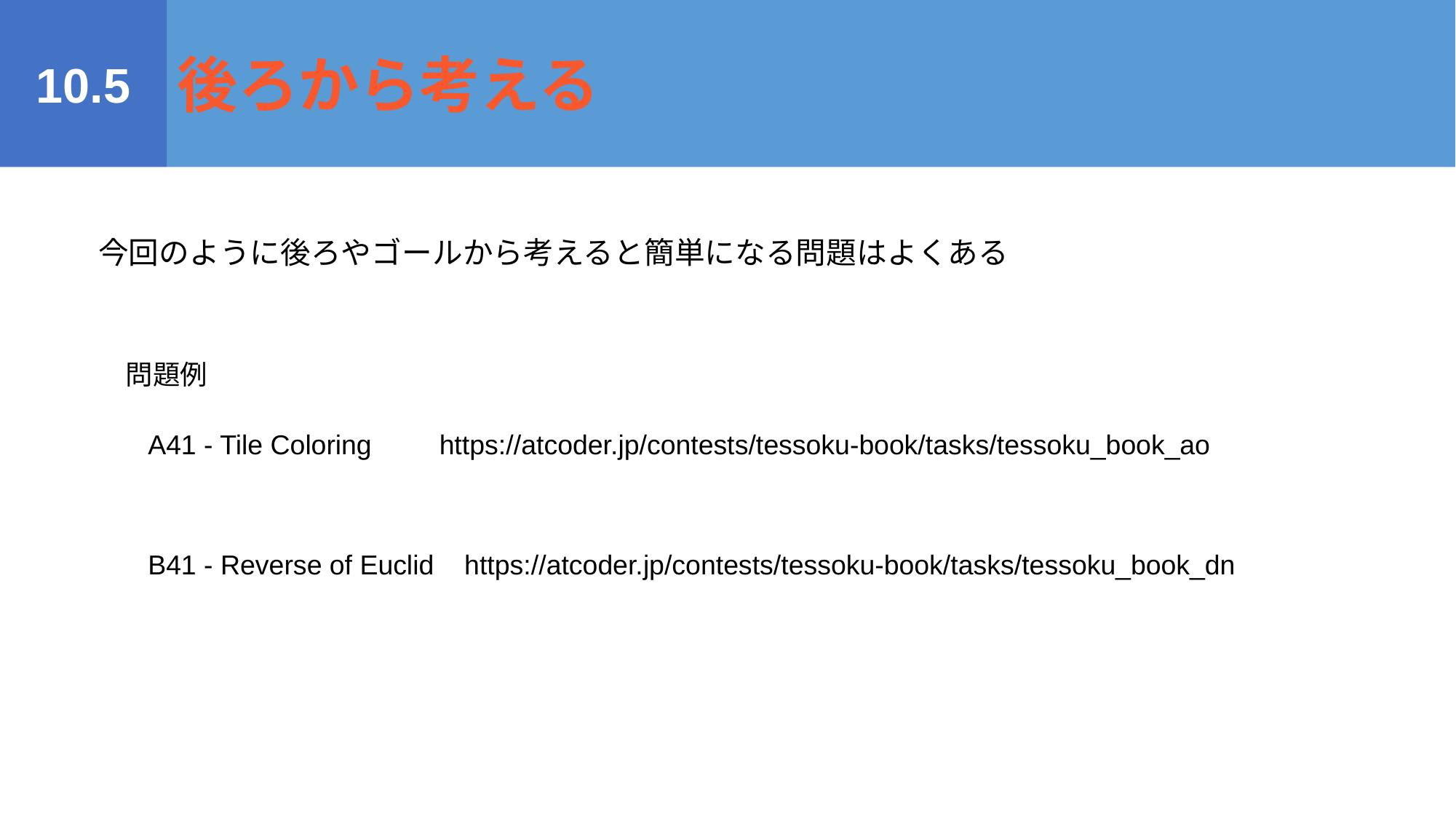

10.5
後ろから考える
今回のように後ろやゴールから考えると簡単になる問題はよくある
問題例
A41 - Tile Coloring　　https://atcoder.jp/contests/tessoku-book/tasks/tessoku_book_ao
B41 - Reverse of Euclid    https://atcoder.jp/contests/tessoku-book/tasks/tessoku_book_dn